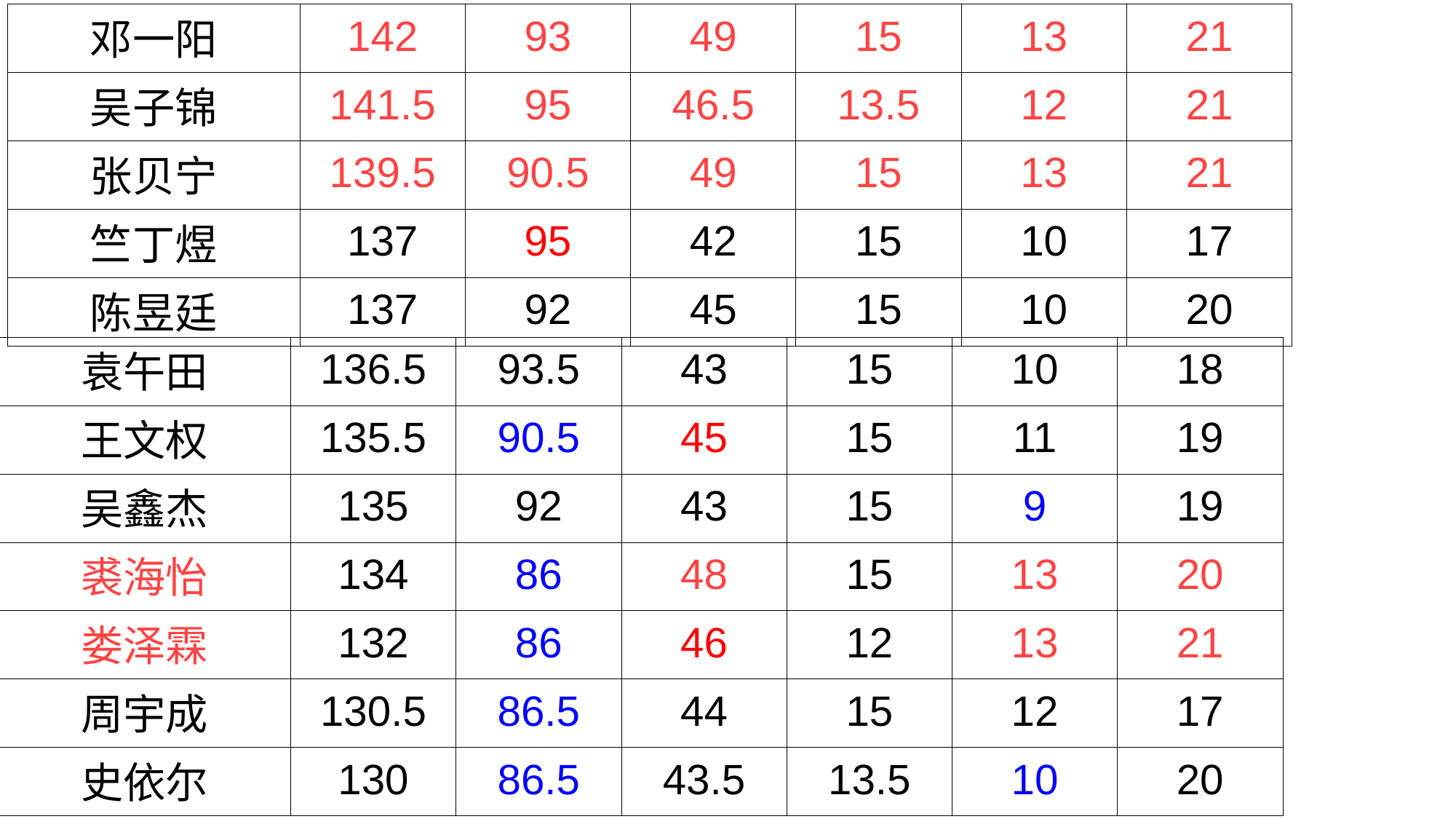

| 邓一阳 | 142 | 93 | 49 | 15 | 13 | 21 |
| --- | --- | --- | --- | --- | --- | --- |
| 吴子锦 | 141.5 | 95 | 46.5 | 13.5 | 12 | 21 |
| 张贝宁 | 139.5 | 90.5 | 49 | 15 | 13 | 21 |
| 竺丁煜 | 137 | 95 | 42 | 15 | 10 | 17 |
| 陈昱廷 | 137 | 92 | 45 | 15 | 10 | 20 |
| 袁午田 | 136.5 | 93.5 | 43 | 15 | 10 | 18 |
| --- | --- | --- | --- | --- | --- | --- |
| 王文权 | 135.5 | 90.5 | 45 | 15 | 11 | 19 |
| 吴鑫杰 | 135 | 92 | 43 | 15 | 9 | 19 |
| 裘海怡 | 134 | 86 | 48 | 15 | 13 | 20 |
| 娄泽霖 | 132 | 86 | 46 | 12 | 13 | 21 |
| 周宇成 | 130.5 | 86.5 | 44 | 15 | 12 | 17 |
| 史依尔 | 130 | 86.5 | 43.5 | 13.5 | 10 | 20 |